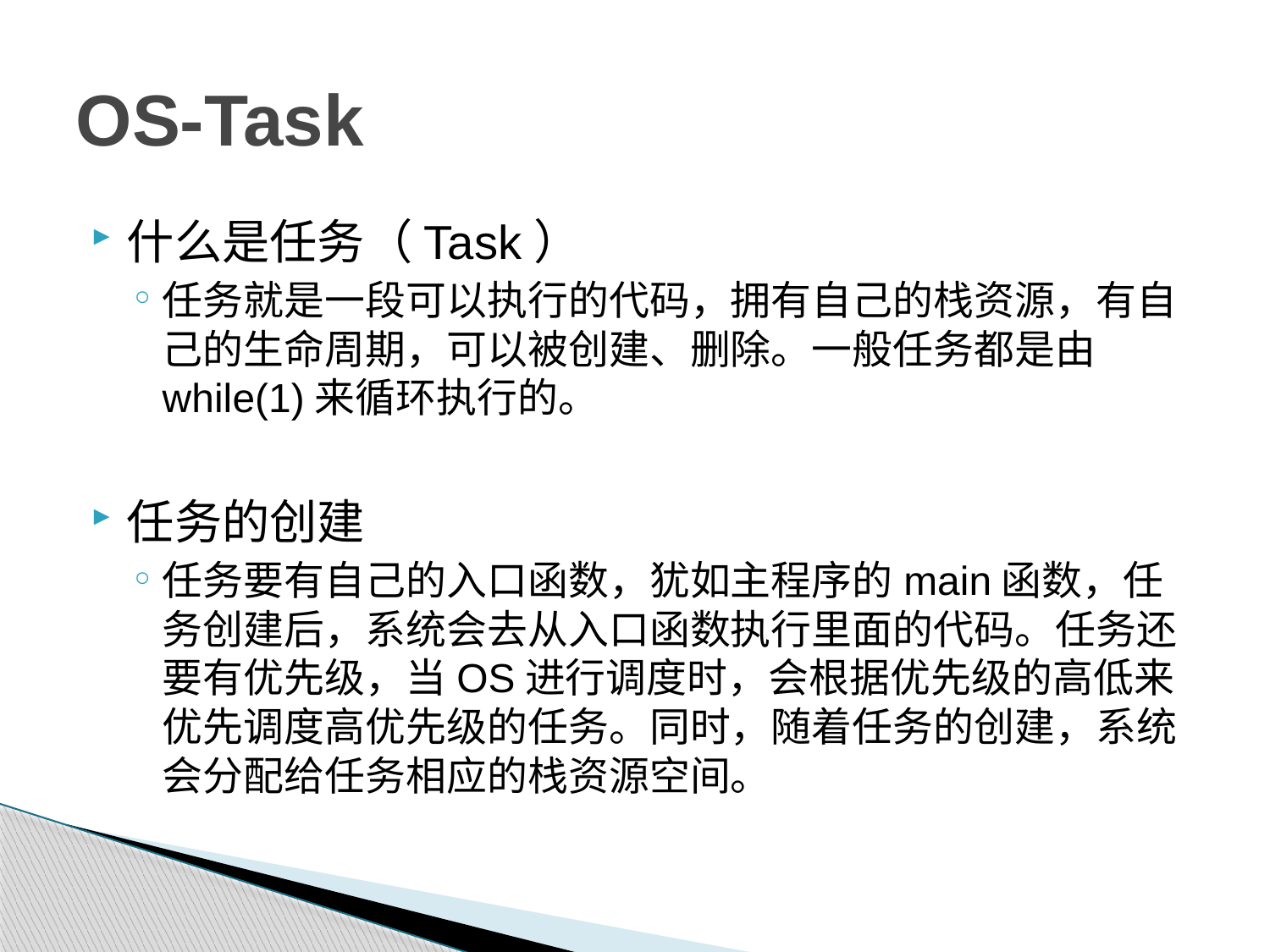

# OS-Task
什么是任务（Task）
任务就是一段可以执行的代码，拥有自己的栈资源，有自己的生命周期，可以被创建、删除。一般任务都是由while(1)来循环执行的。

任务的创建
任务要有自己的入口函数，犹如主程序的main函数，任务创建后，系统会去从入口函数执行里面的代码。任务还要有优先级，当OS进行调度时，会根据优先级的高低来优先调度高优先级的任务。同时，随着任务的创建，系统会分配给任务相应的栈资源空间。